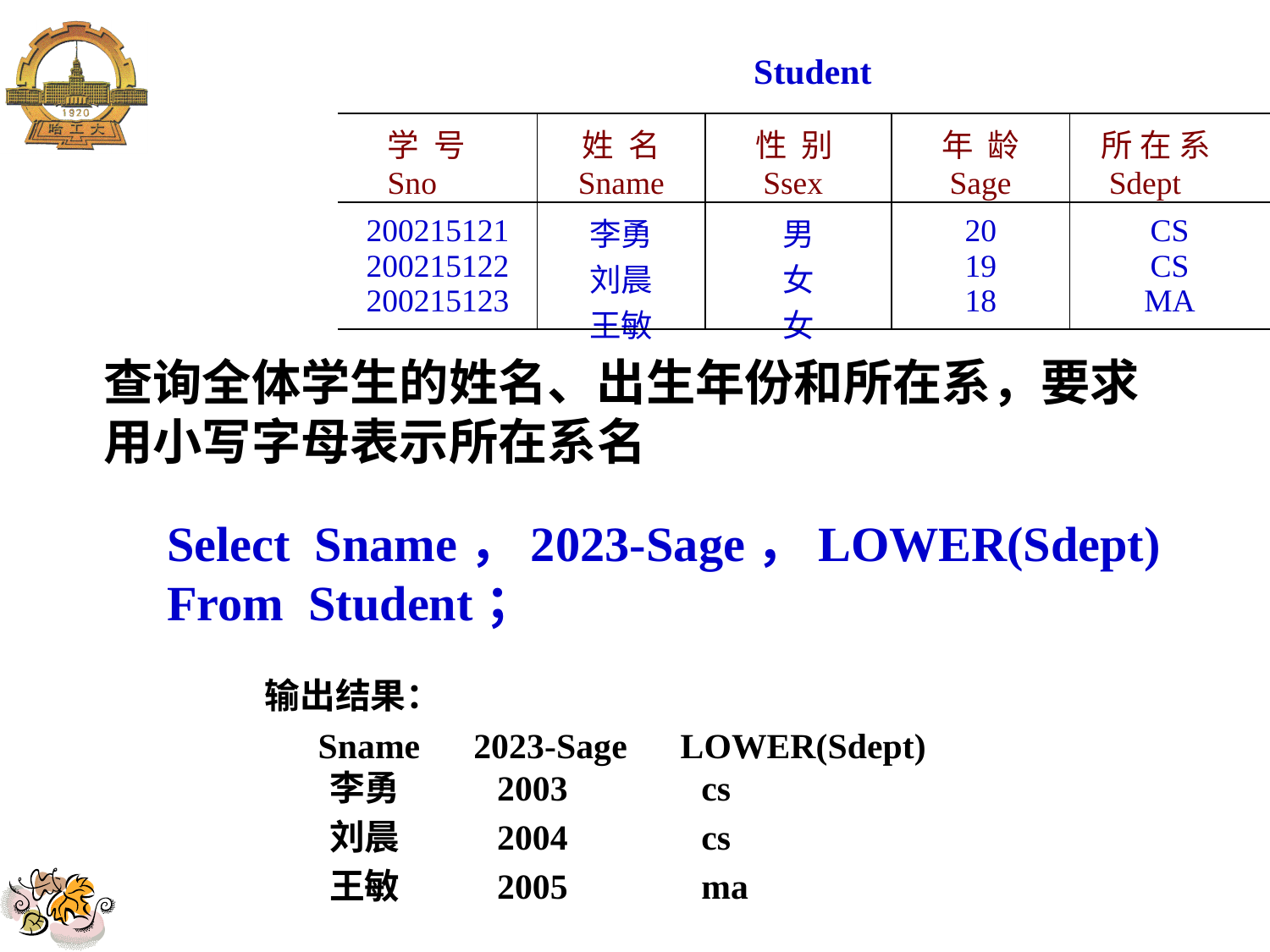

Student
| 学 号 Sno | 姓 名 Sname | 性 别 Ssex | 年 龄 Sage | 所 在 系 Sdept |
| --- | --- | --- | --- | --- |
| 200215121 200215122 200215123 | 李勇 刘晨 王敏 | 男 女 女 | 20 19 18 | CS CS MA |
查询全体学生的姓名、出生年份和所在系，要求用小写字母表示所在系名

Select  Sname，2023-Sage，LOWER(Sdept)
From  Student；
输出结果：
      Sname      2023-Sage      LOWER(Sdept)
       李勇           2003               cs
       刘晨           2004               cs
       王敏           2005               ma